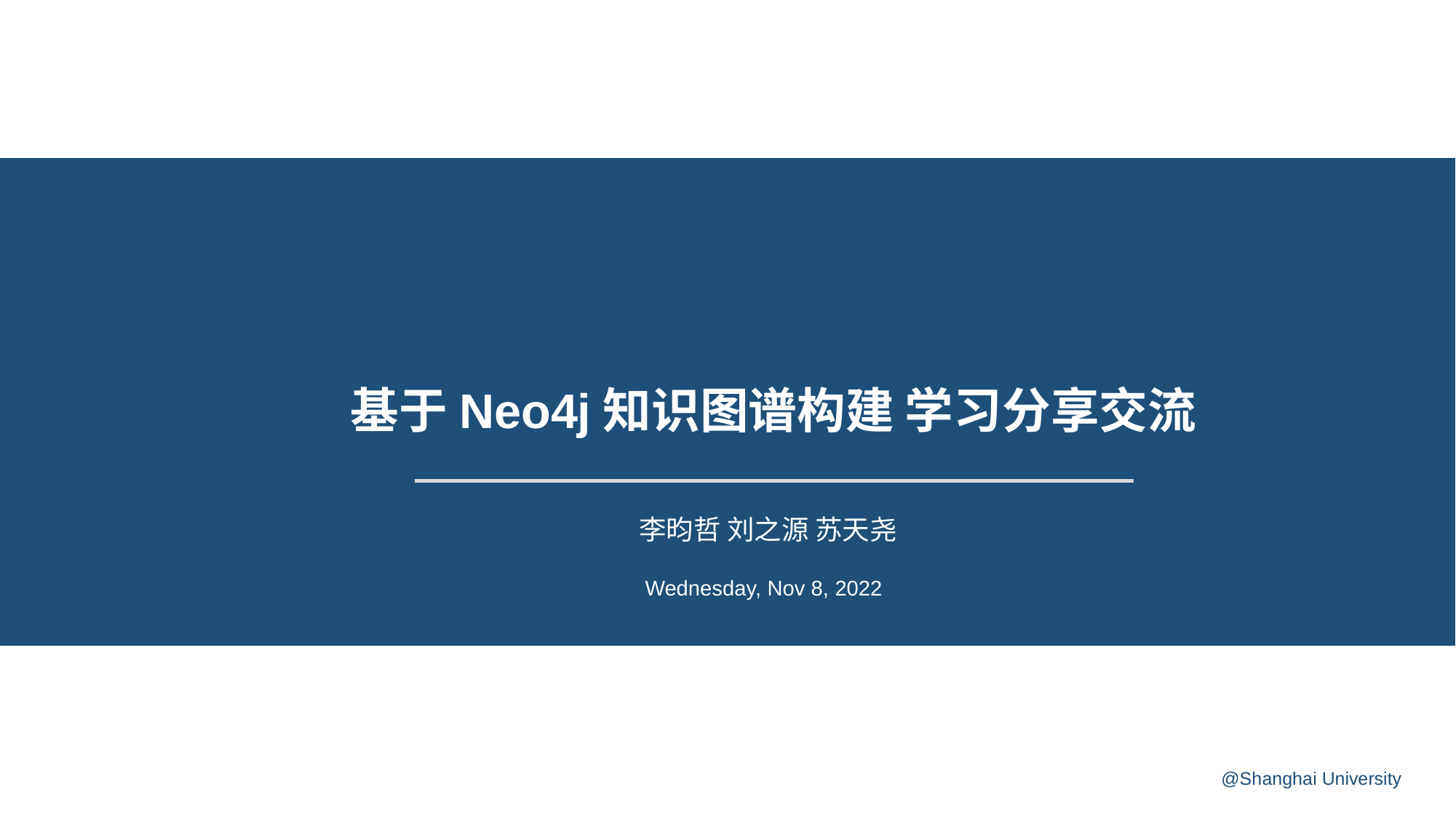

基于Neo4j知识图谱构建 学习分享交流
李昀哲 刘之源 苏天尧
Wednesday, Nov 8, 2022
@Shanghai University